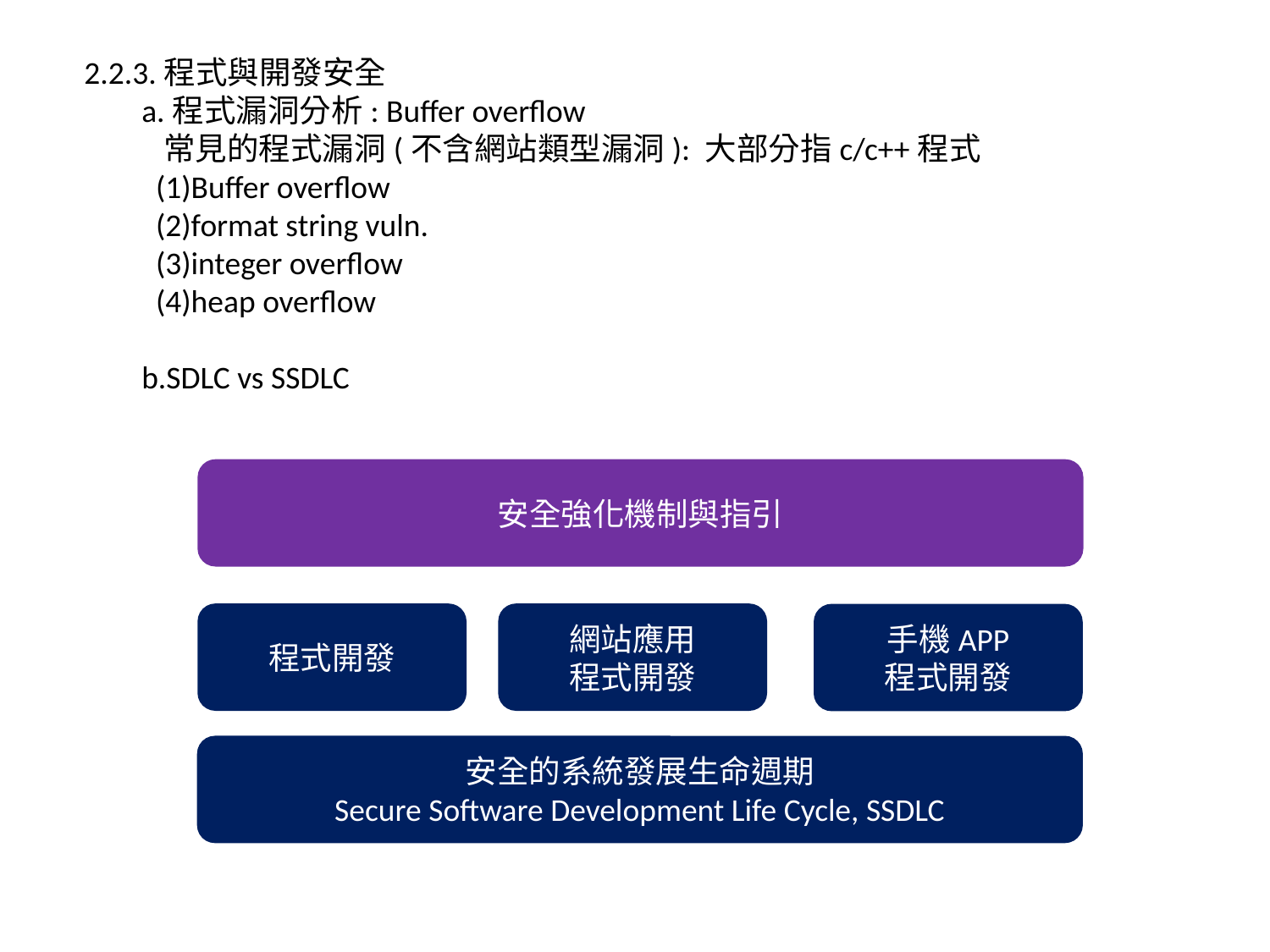

2.2.3.程式與開發安全
        a.程式漏洞分析: Buffer overflow
          常見的程式漏洞(不含網站類型漏洞): 大部分指c/c++程式
          (1)Buffer overflow
          (2)format string vuln.
          (3)integer overflow
          (4)heap overflow

        b.SDLC vs SSDLC
安全強化機制與指引
程式開發
網站應用
程式開發
手機APP
程式開發
安全的系統發展生命週期
Secure Software Development Life Cycle, SSDLC